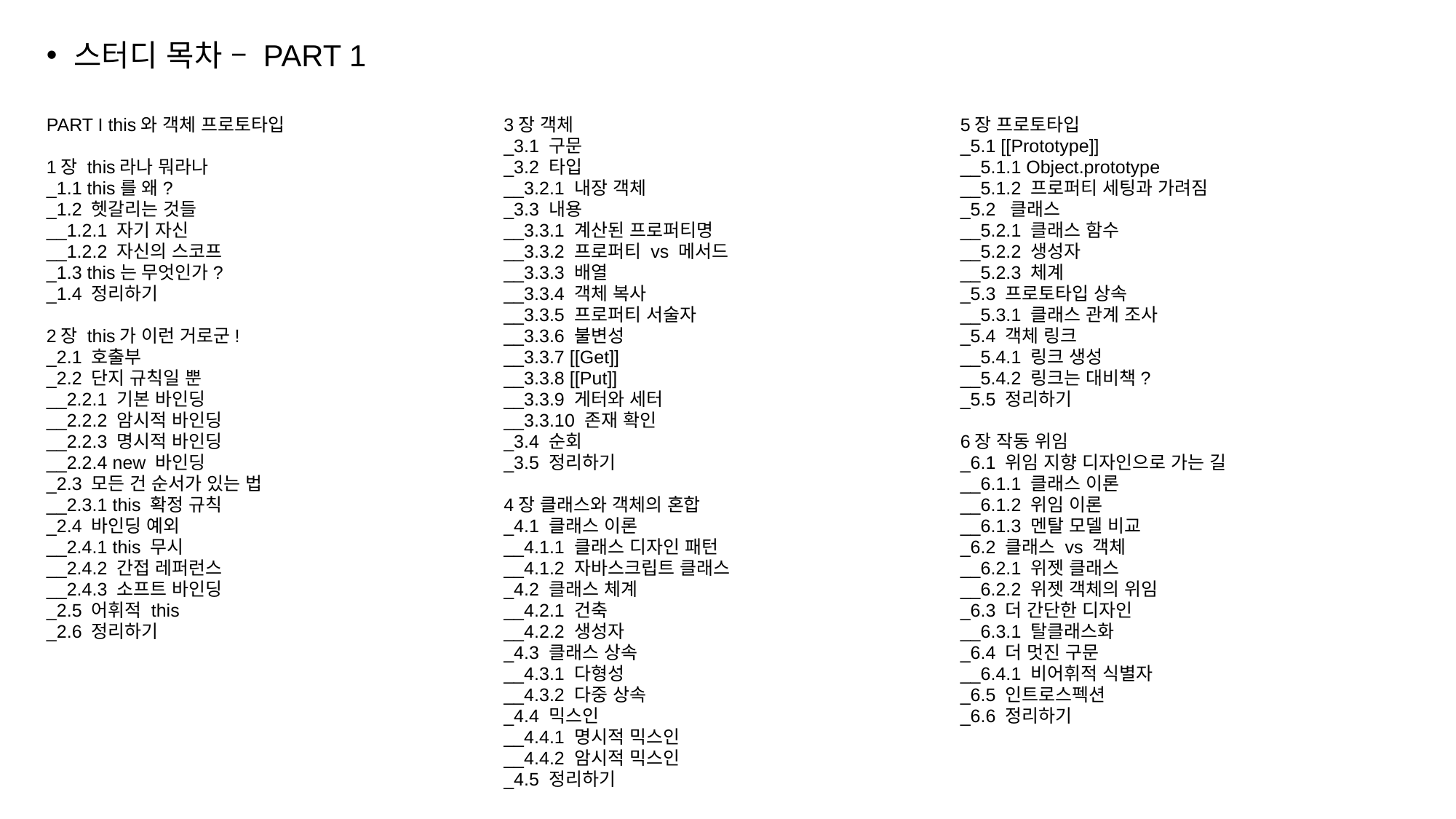

스터디 목차 – PART 1
PART I this와 객체 프로토타입

1장 this라나 뭐라나
_1.1 this를 왜?
_1.2 헷갈리는 것들
__1.2.1 자기 자신
__1.2.2 자신의 스코프
_1.3 this는 무엇인가?
_1.4 정리하기

2장 this가 이런 거로군!
_2.1 호출부
_2.2 단지 규칙일 뿐
__2.2.1 기본 바인딩
__2.2.2 암시적 바인딩
__2.2.3 명시적 바인딩
__2.2.4 new 바인딩
_2.3 모든 건 순서가 있는 법
__2.3.1 this 확정 규칙
_2.4 바인딩 예외
__2.4.1 this 무시
__2.4.2 간접 레퍼런스
__2.4.3 소프트 바인딩
_2.5 어휘적 this
_2.6 정리하기
3장 객체
_3.1 구문
_3.2 타입
__3.2.1 내장 객체
_3.3 내용
__3.3.1 계산된 프로퍼티명
__3.3.2 프로퍼티 vs 메서드
__3.3.3 배열
__3.3.4 객체 복사
__3.3.5 프로퍼티 서술자
__3.3.6 불변성
__3.3.7 [[Get]]
__3.3.8 [[Put]]
__3.3.9 게터와 세터
__3.3.10 존재 확인
_3.4 순회
_3.5 정리하기

4장 클래스와 객체의 혼합
_4.1 클래스 이론
__4.1.1 클래스 디자인 패턴
__4.1.2 자바스크립트 클래스
_4.2 클래스 체계
__4.2.1 건축
__4.2.2 생성자
_4.3 클래스 상속
__4.3.1 다형성
__4.3.2 다중 상속
_4.4 믹스인
__4.4.1 명시적 믹스인
__4.4.2 암시적 믹스인
_4.5 정리하기
5장 프로토타입
_5.1 [[Prototype]]
__5.1.1 Object.prototype
__5.1.2 프로퍼티 세팅과 가려짐
_5.2  클래스
__5.2.1 클래스 함수
__5.2.2 생성자
__5.2.3 체계
_5.3 프로토타입 상속
__5.3.1 클래스 관계 조사
_5.4 객체 링크
__5.4.1 링크 생성
__5.4.2 링크는 대비책?
_5.5 정리하기

6장 작동 위임
_6.1 위임 지향 디자인으로 가는 길
__6.1.1 클래스 이론
__6.1.2 위임 이론
__6.1.3 멘탈 모델 비교
_6.2 클래스 vs 객체
__6.2.1 위젯 클래스
__6.2.2 위젯 객체의 위임
_6.3 더 간단한 디자인
__6.3.1 탈클래스화
_6.4 더 멋진 구문
__6.4.1 비어휘적 식별자
_6.5 인트로스펙션
_6.6 정리하기